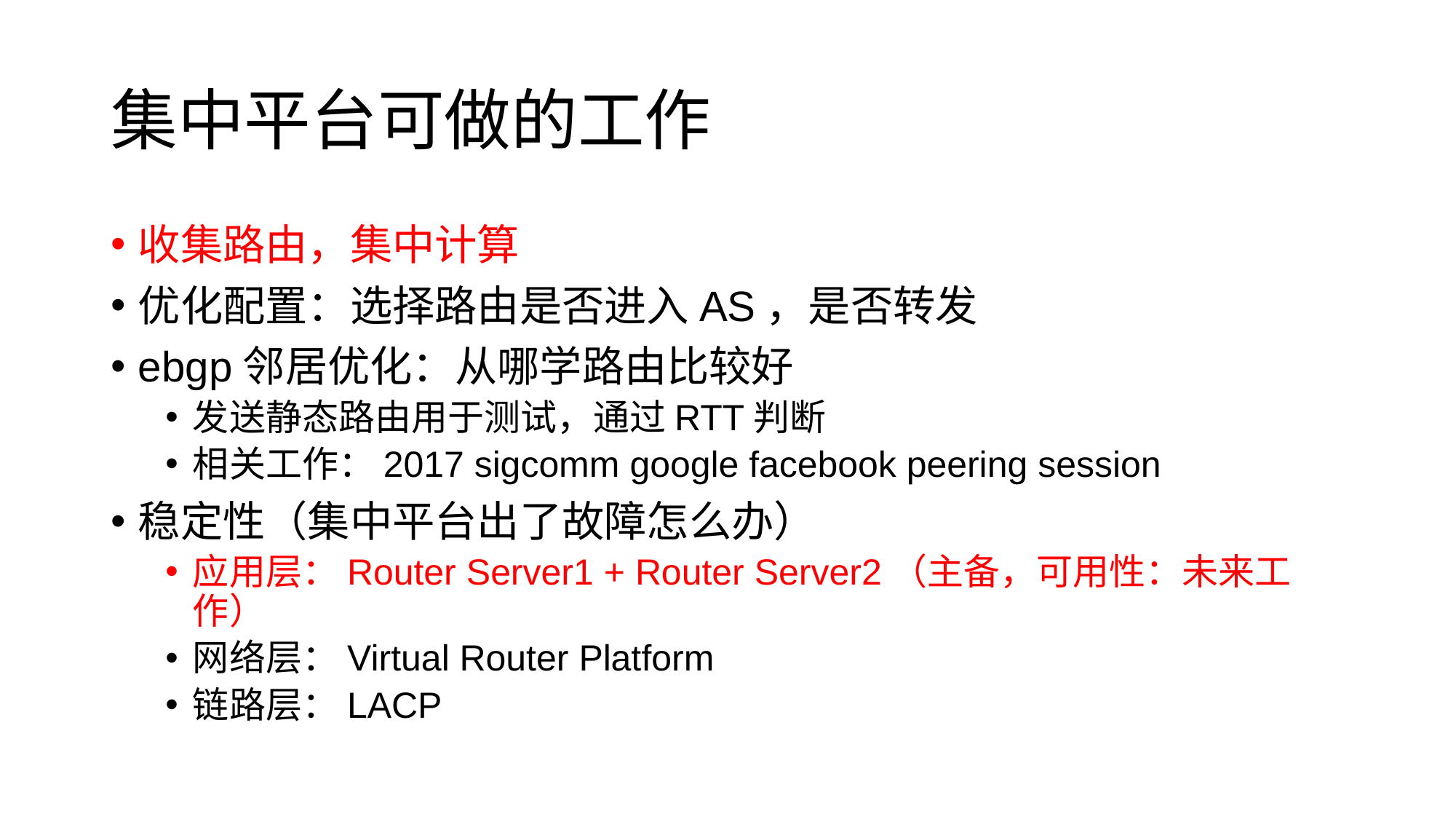

# 集中平台可做的工作
收集路由，集中计算
优化配置：选择路由是否进入AS，是否转发
ebgp邻居优化：从哪学路由比较好
发送静态路由用于测试，通过RTT判断
相关工作：2017 sigcomm google facebook peering session
稳定性（集中平台出了故障怎么办）
应用层：Router Server1 + Router Server2（主备，可用性：未来工作）
网络层：Virtual Router Platform
链路层：LACP